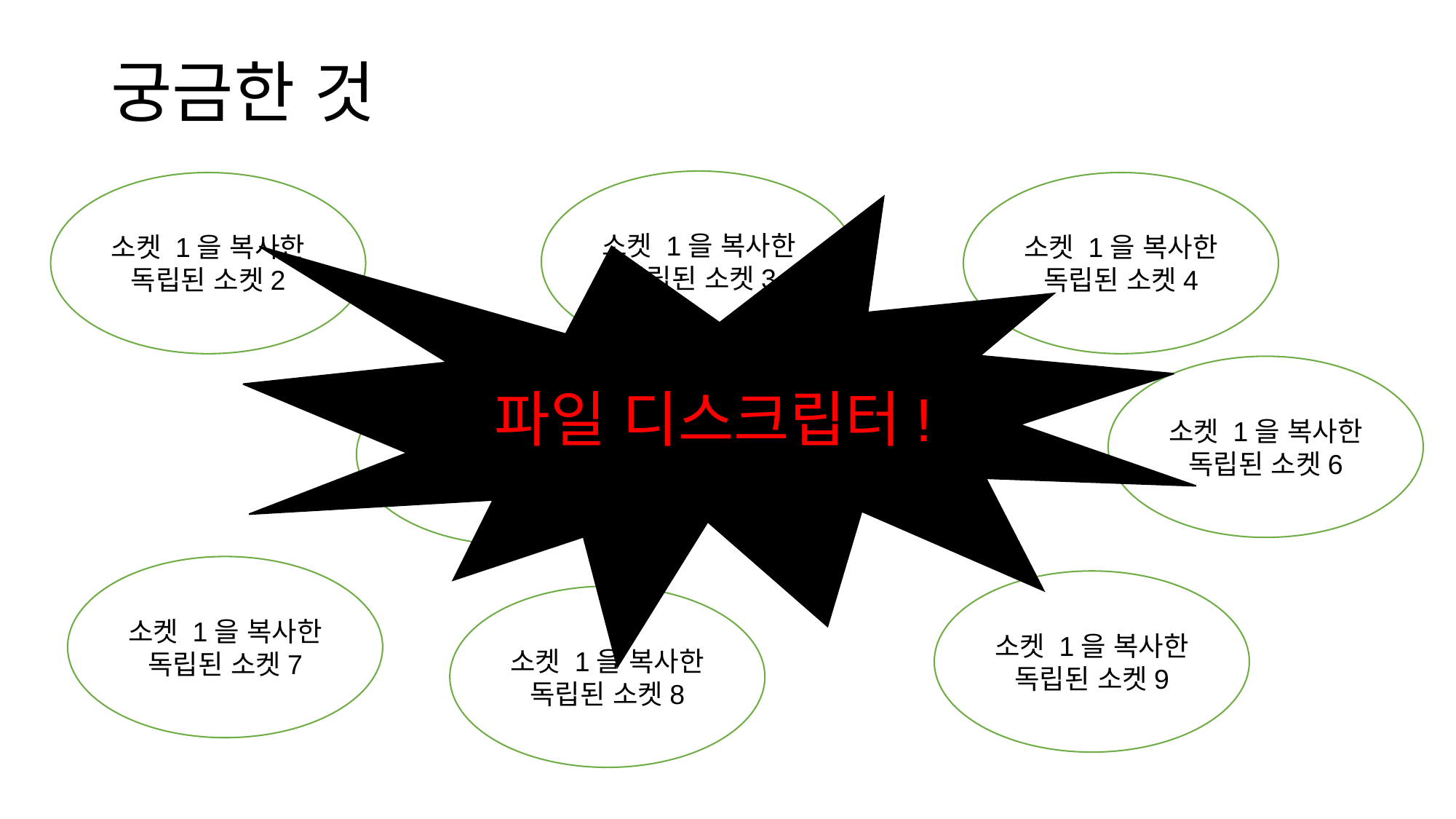

궁금한 것
소켓 1을 복사한 독립된 소켓3
소켓 1을 복사한 독립된 소켓2
소켓 1을 복사한 독립된 소켓4
파일 디스크립터!
소켓 1을 복사한 독립된 소켓6
소켓 1을 복사한 독립된 소켓5
소켓 1을 복사한 독립된 소켓7
소켓 1을 복사한 독립된 소켓9
소켓 1을 복사한 독립된 소켓8